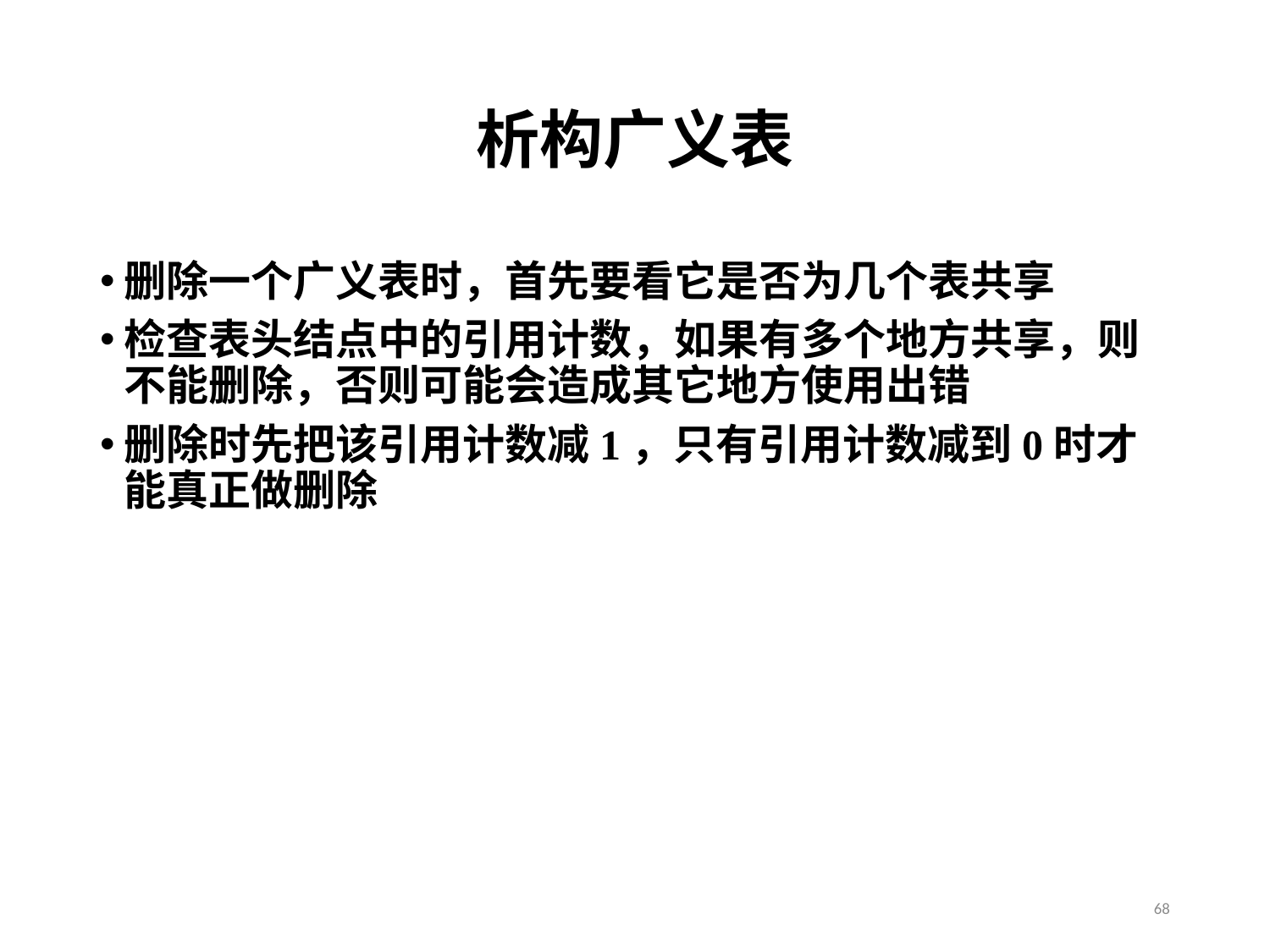

# 析构广义表

删除一个广义表时，首先要看它是否为几个表共享
检查表头结点中的引用计数，如果有多个地方共享，则不能删除，否则可能会造成其它地方使用出错
删除时先把该引用计数减1，只有引用计数减到0时才能真正做删除
68